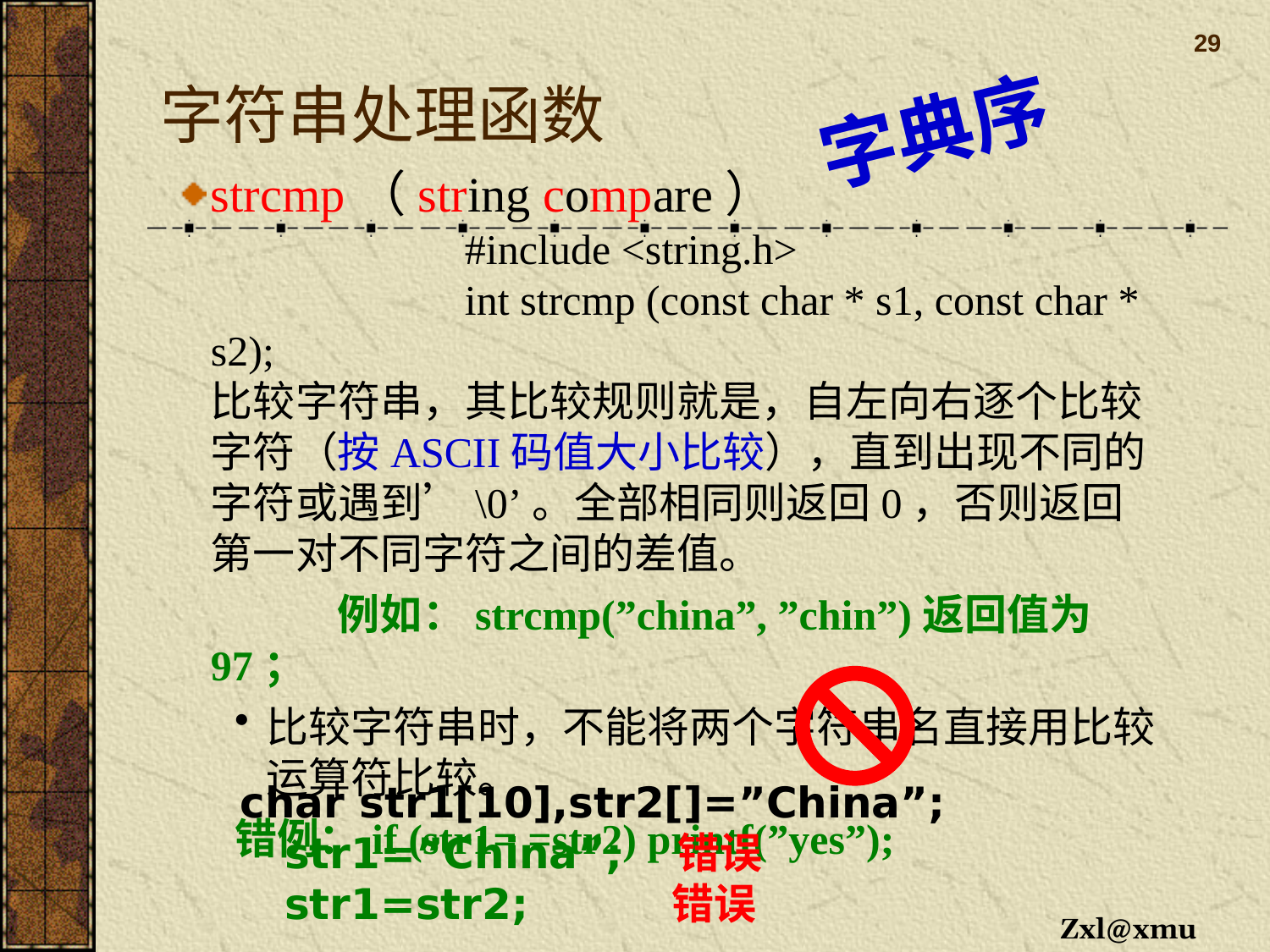

# 字符串处理函数
                    29
字典序

strcmp（string compare）
		#include <string.h>
		int strcmp (const char * s1, const char * s2);
比较字符串，其比较规则就是，自左向右逐个比较字符（按ASCII码值大小比较），直到出现不同的字符或遇到’\0’。全部相同则返回0，否则返回第一对不同字符之间的差值。
		例如：strcmp(”china”, ”chin”)返回值为97；
比较字符串时，不能将两个字符串名直接用比较运算符比较。
错例：if (str1= =str2) printf(”yes”);

char str1[10],str2[]=”China”;
   str1=”China”;   错误
   str1=str2;         错误